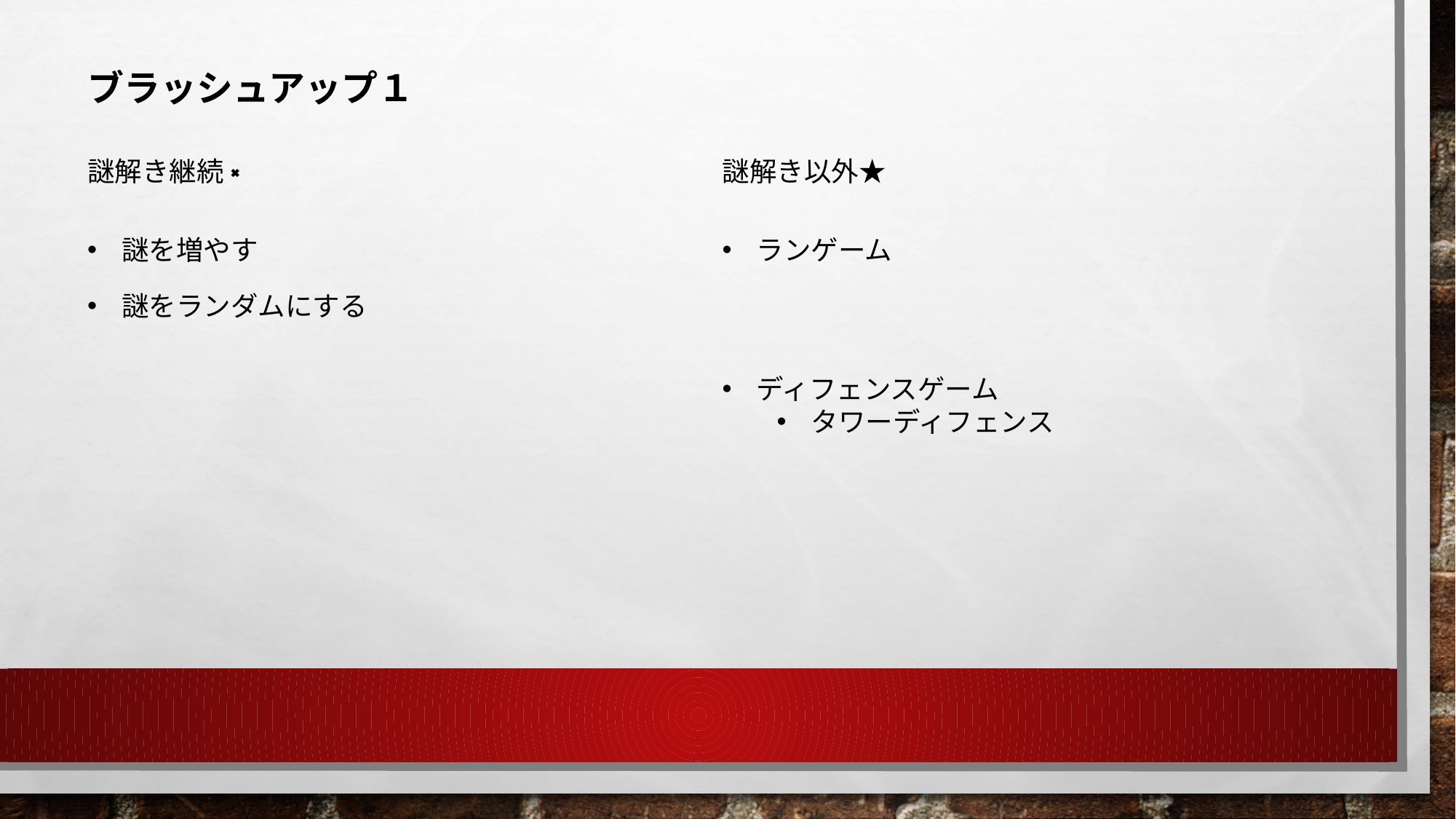

ブラッシュアップ１
謎解き継続×
謎解き以外★
謎を増やす
ランゲーム
謎をランダムにする
ディフェンスゲーム
タワーディフェンス